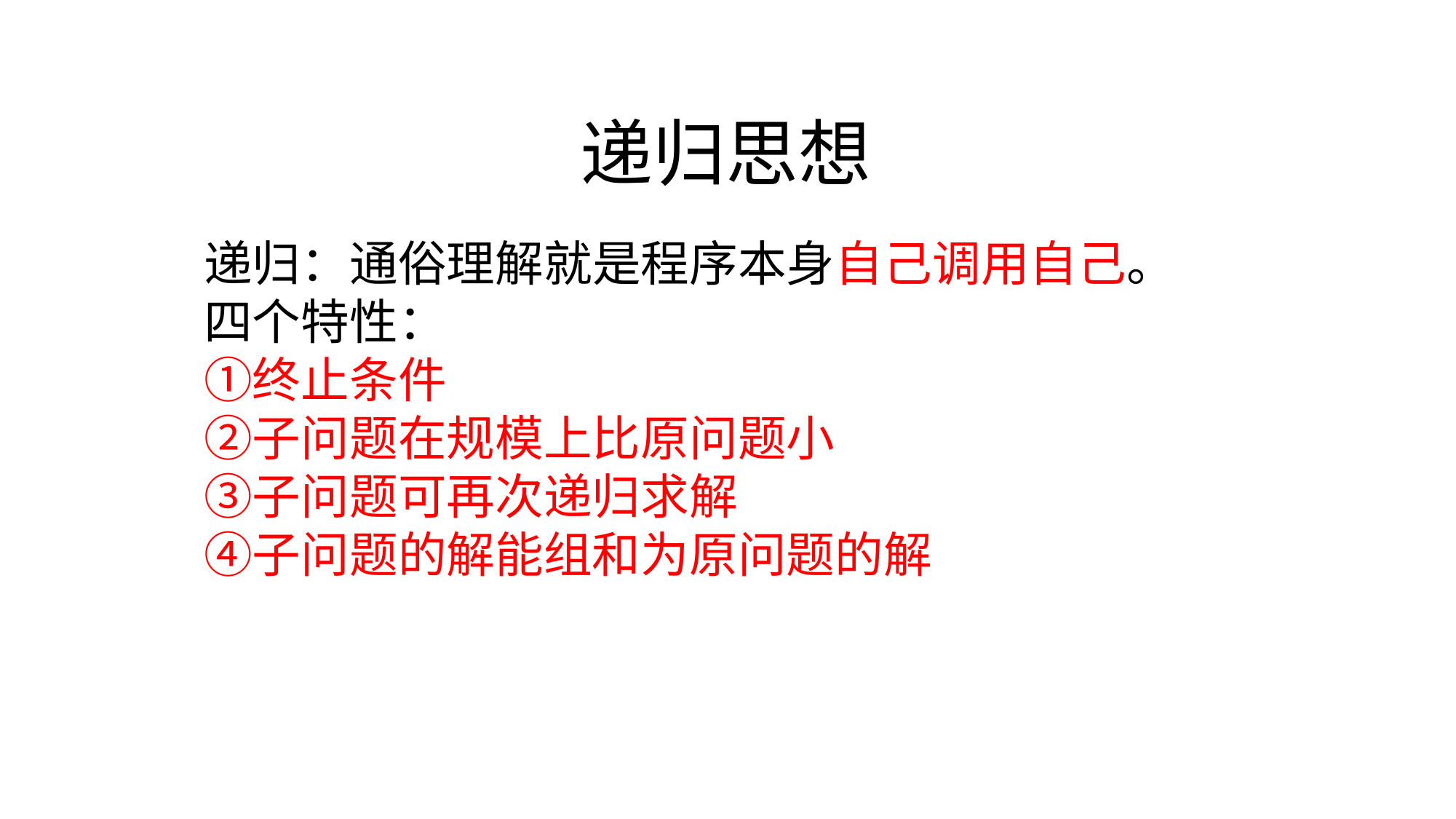

递归思想
递归：通俗理解就是程序本身自己调用自己。
四个特性：
终止条件
子问题在规模上比原问题小
子问题可再次递归求解
子问题的解能组和为原问题的解